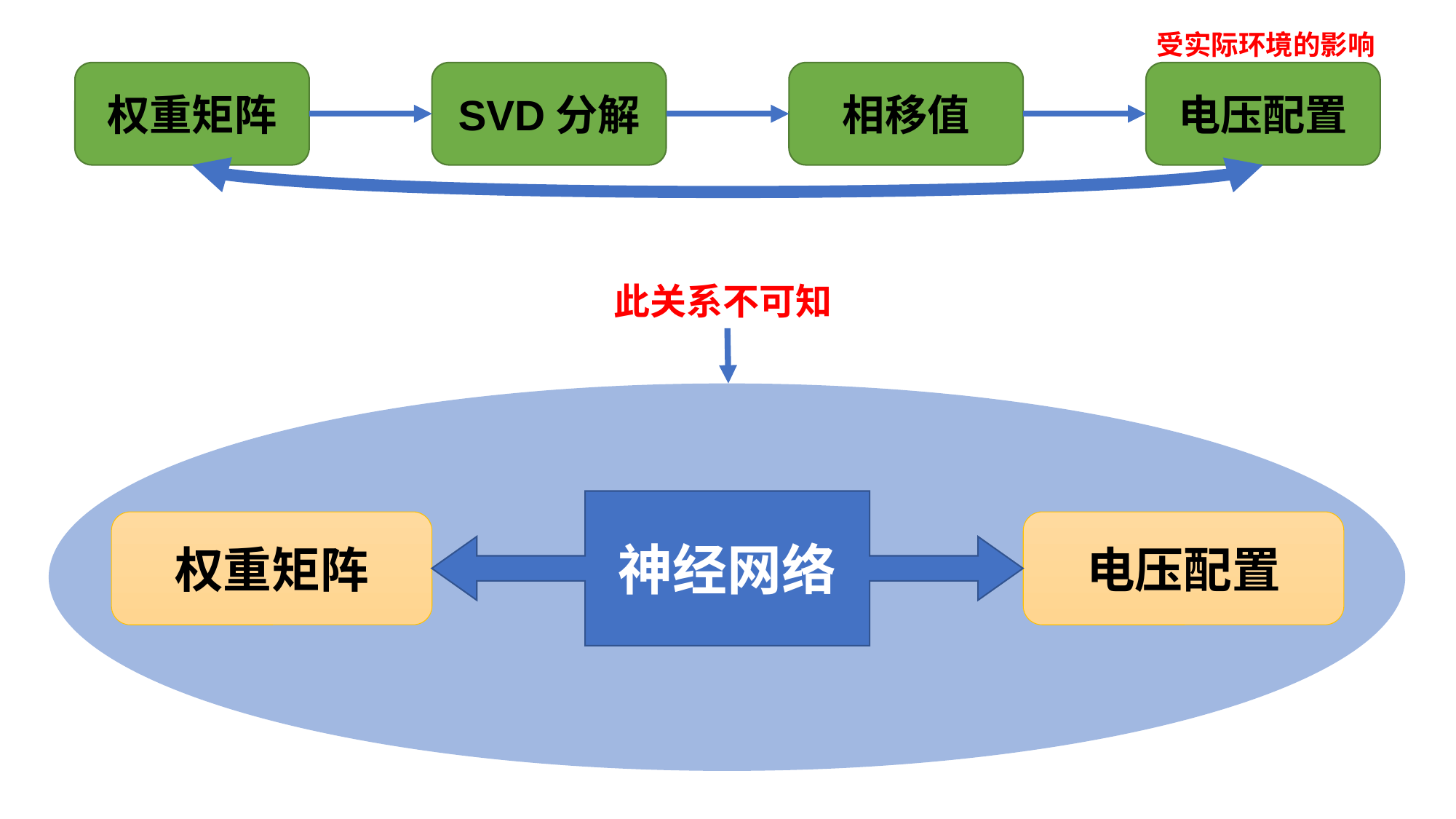

受实际环境的影响
权重矩阵
SVD分解
相移值
电压配置
此关系不可知

神经网络
权重矩阵
电压配置